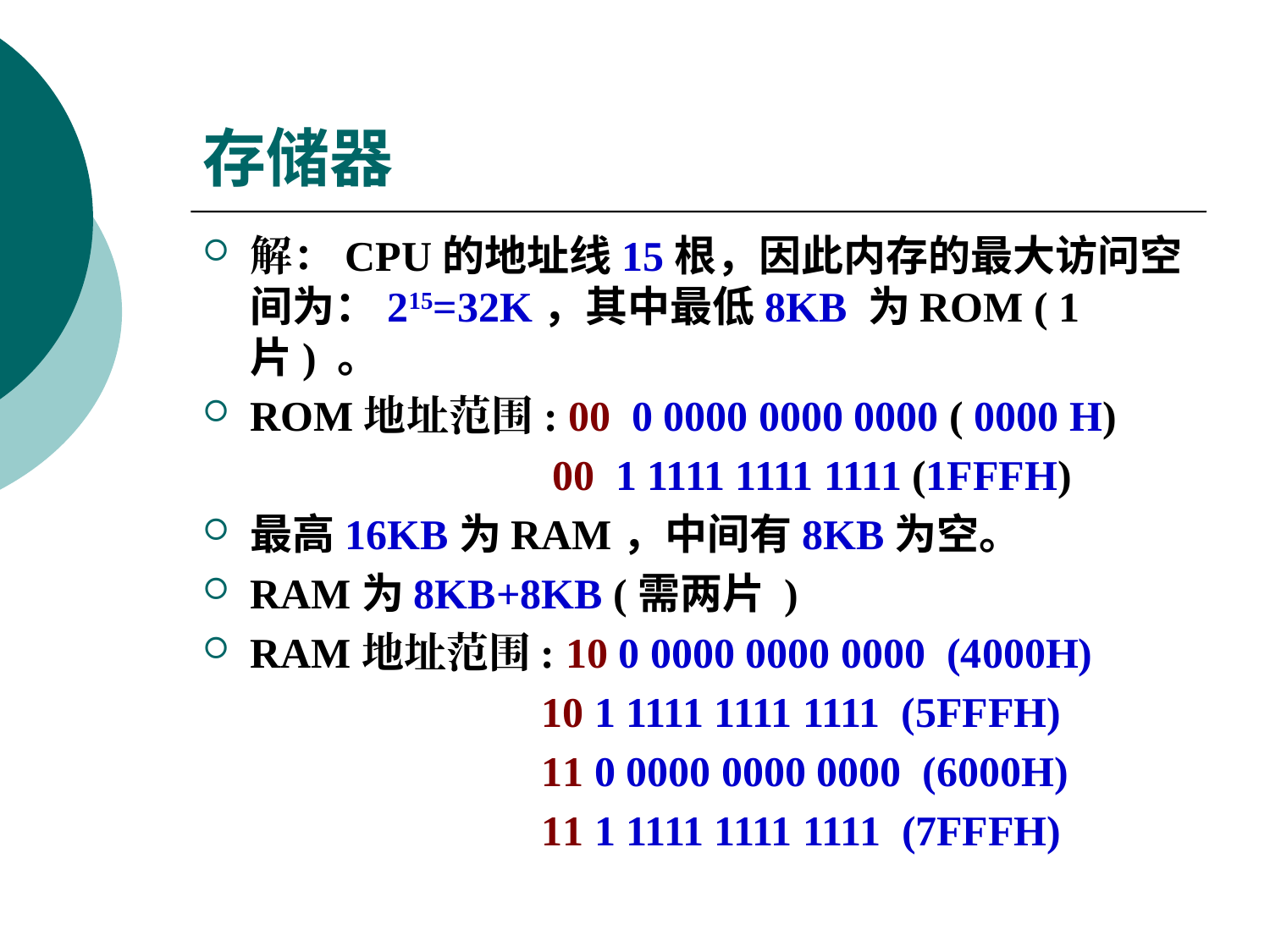

# 存储器
解：CPU的地址线15根，因此内存的最大访问空间为：215=32K，其中最低8KB 为ROM ( 1片) 。
ROM地址范围: 00  0 0000 0000 0000 ( 0000 H)
                                 00  1 1111 1111 1111 (1FFFH)
最高16KB为RAM，中间有8KB为空。
RAM为8KB+8KB (需两片 )
RAM地址范围: 10 0 0000 0000 0000  (4000H)
                                10 1 1111 1111 1111  (5FFFH)
                                11 0 0000 0000 0000  (6000H)
                                11 1 1111 1111 1111  (7FFFH)